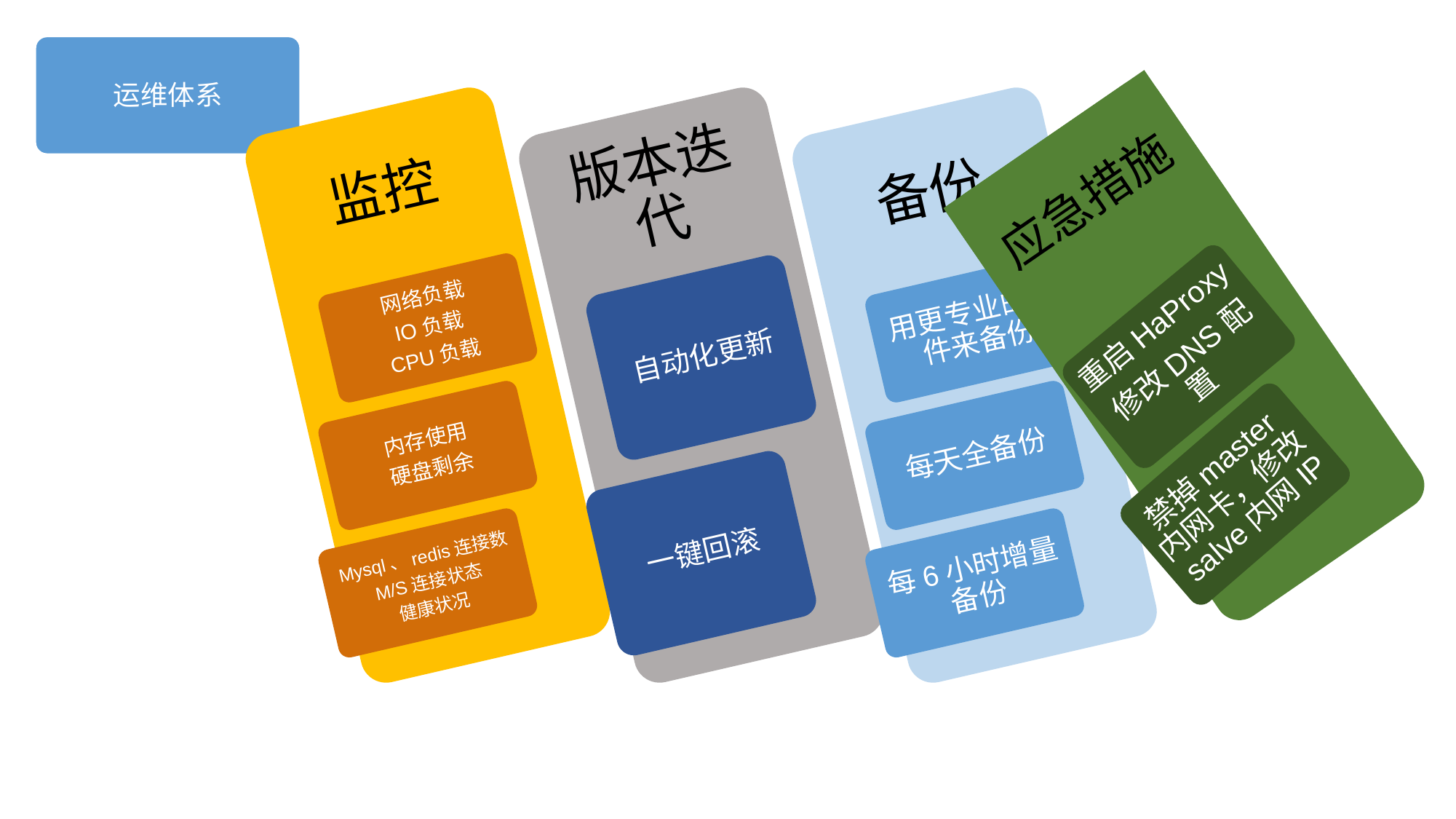

运维体系

应急措施
监控
网络负载
IO负载
CPU负载
内存使用
硬盘剩余
Mysql、redis连接数
M/S连接状态
健康状况
版本迭代
自动化更新
一键回滚
备份
用更专业的软件来备份
每天全备份
每6小时增量备份

重启HaProxy
修改DNS配置

禁掉master内网卡，修改salve内网IP